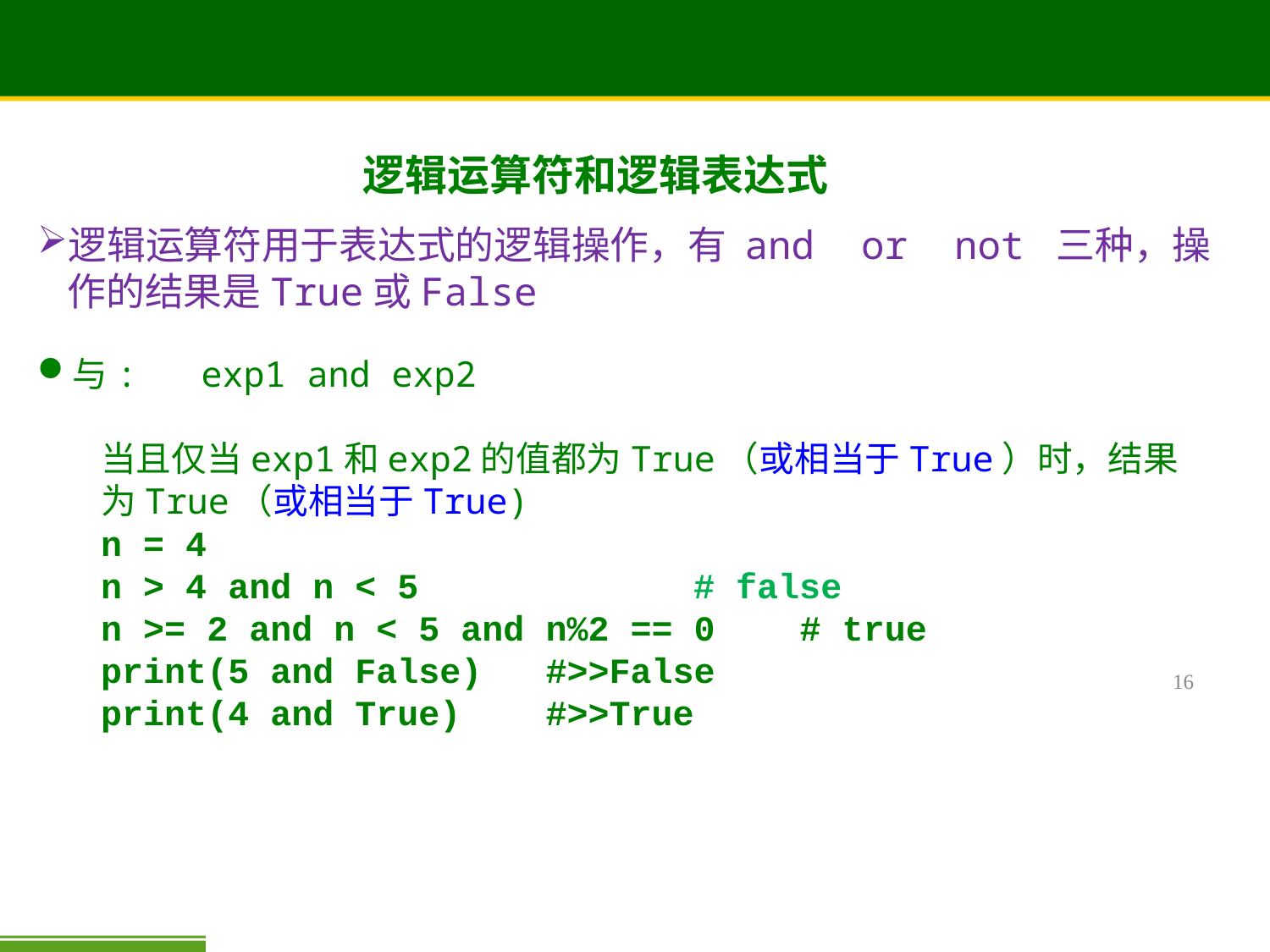

# 逻辑运算符和逻辑表达式
逻辑运算符用于表达式的逻辑操作，有 and  or  not 三种，操作的结果是True或False

与:   exp1 and exp2

当且仅当exp1和exp2的值都为True（或相当于True）时，结果为True（或相当于True)
n = 4
n > 4 and n < 5      	    # false
n >= 2 and n < 5 and n%2 == 0    # true
print(5 and False)   #>>False
print(4 and True)    #>>True

16